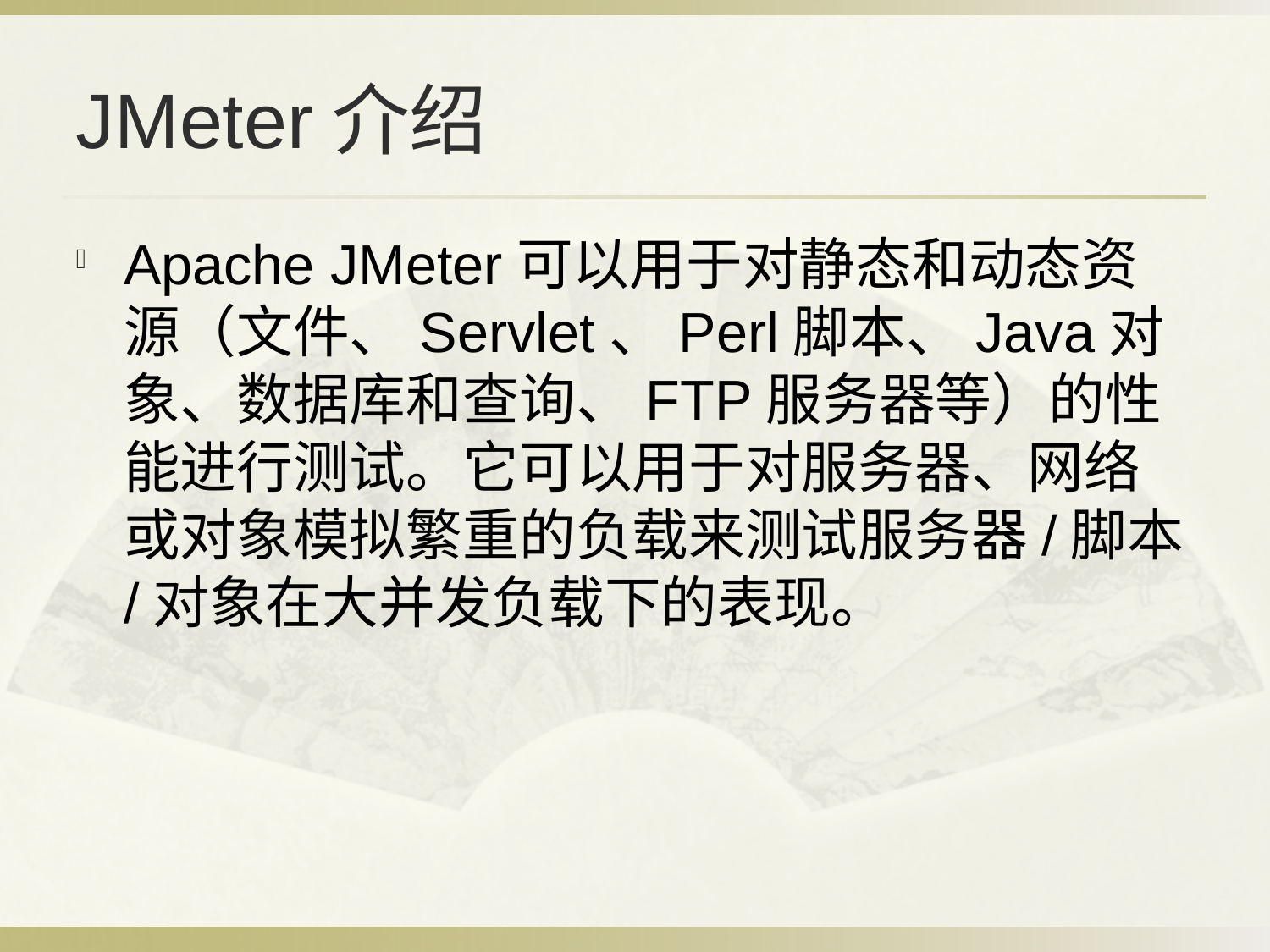

# JMeter介绍
Apache JMeter可以用于对静态和动态资源（文件、Servlet、Perl脚本、Java对象、数据库和查询、FTP服务器等）的性能进行测试。它可以用于对服务器、网络或对象模拟繁重的负载来测试服务器/脚本/对象在大并发负载下的表现。